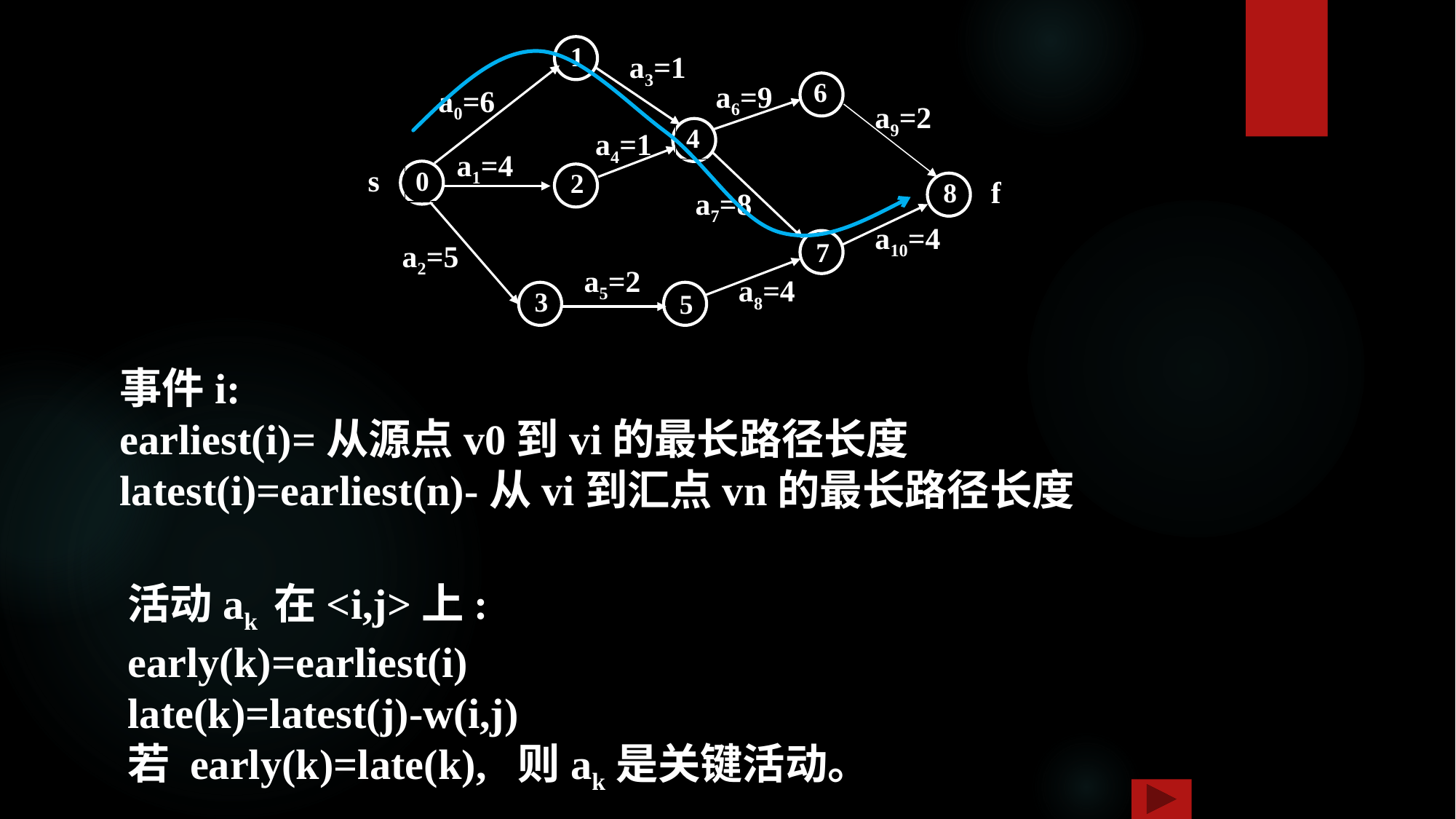

1

a3=1

6
a6=9

a0=6
a9=2

4

a4=1
a1=4

s
0
2

f
8

a7=8

a10=4
7

a2=5
a5=2

a8=4
3
5

事件i:
earliest(i)=从源点v0到vi的最长路径长度
latest(i)=earliest(n)-从vi到汇点vn的最长路径长度
活动ak 在<i,j>上:
early(k)=earliest(i)
late(k)=latest(j)-w(i,j)
若 early(k)=late(k),  则ak是关键活动。